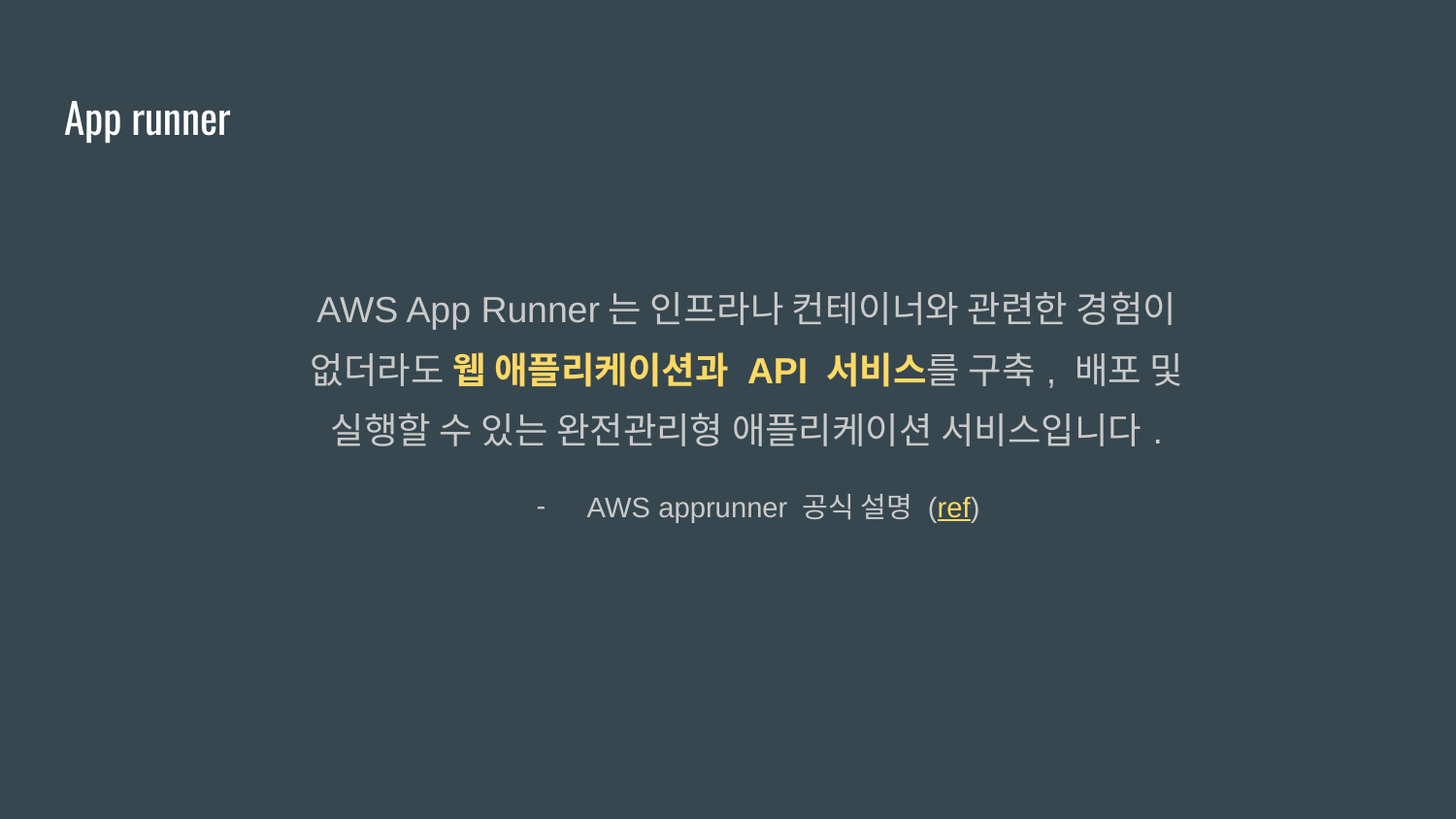

# App runner
AWS App Runner는 인프라나 컨테이너와 관련한 경험이 없더라도 웹 애플리케이션과 API 서비스를 구축, 배포 및 실행할 수 있는 완전관리형 애플리케이션 서비스입니다.
AWS apprunner 공식 설명 (ref)